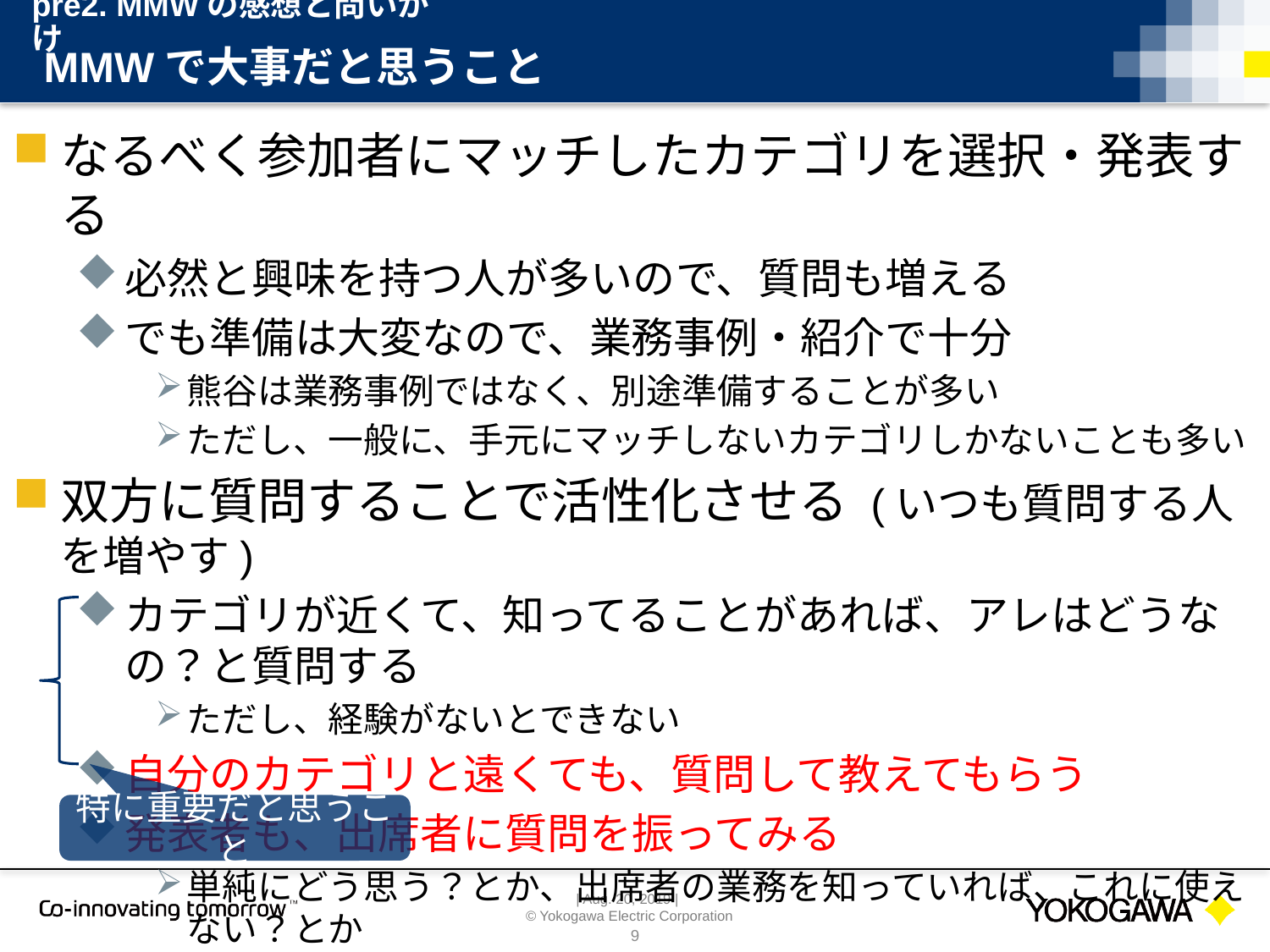

pre2. MMWの感想と問いかけ
# MMWで大事だと思うこと
なるべく参加者にマッチしたカテゴリを選択・発表する
必然と興味を持つ人が多いので、質問も増える
でも準備は大変なので、業務事例・紹介で十分
熊谷は業務事例ではなく、別途準備することが多い
ただし、一般に、手元にマッチしないカテゴリしかないことも多い
双方に質問することで活性化させる (いつも質問する人を増やす)
カテゴリが近くて、知ってることがあれば、アレはどうなの？と質問する
ただし、経験がないとできない
自分のカテゴリと遠くても、質問して教えてもらう
発表者も、出席者に質問を振ってみる
単純にどう思う？とか、出席者の業務を知っていれば、これに使えない？とか

特に重要だと思うこと
9